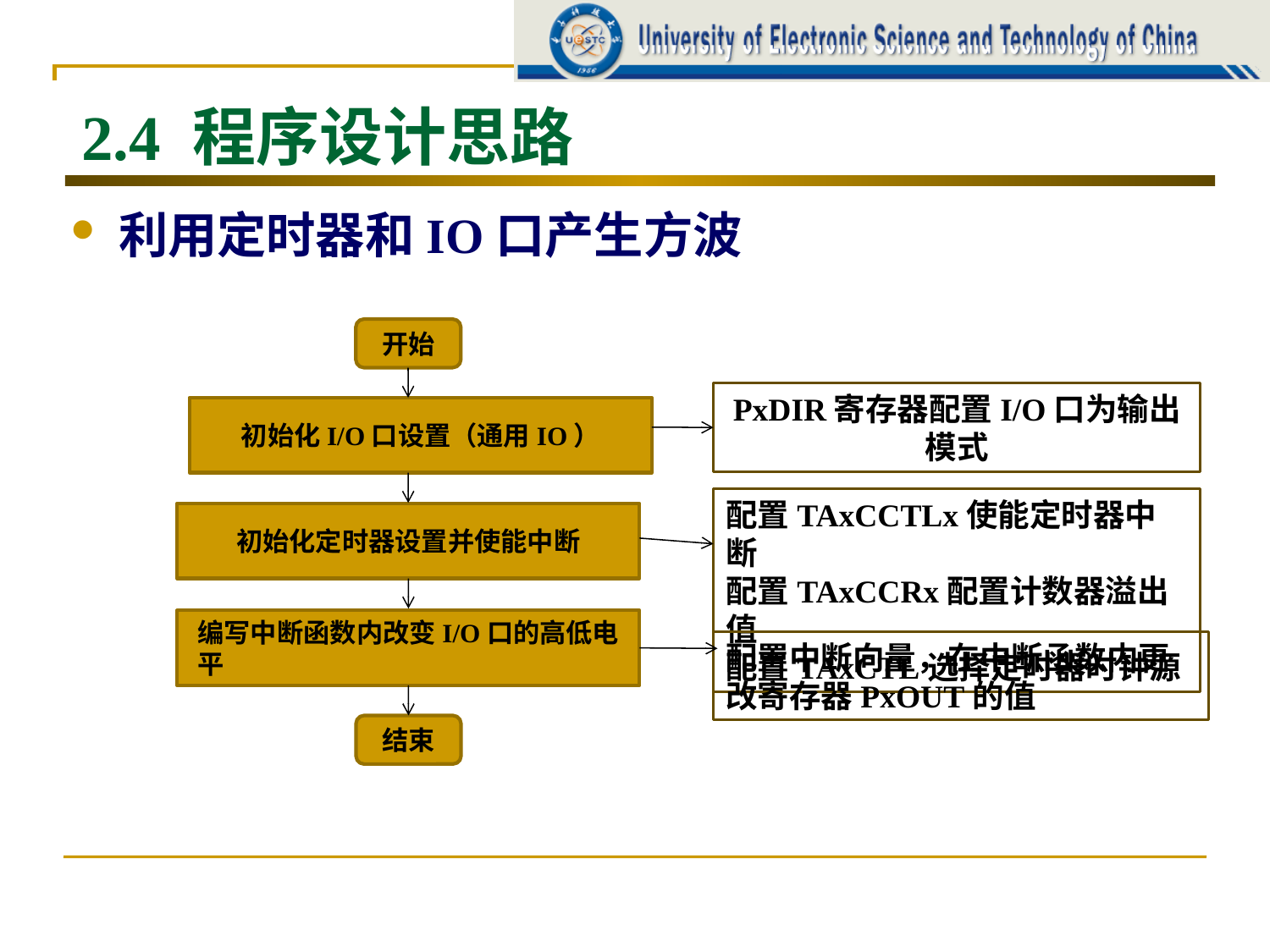

# 2.4 程序设计思路
利用定时器和IO口产生方波
开始
PxDIR寄存器配置I/O口为输出模式
初始化I/O口设置（通用IO）
配置TAxCCTLx使能定时器中断
配置TAxCCRx配置计数器溢出值
配置TAxCTL选择定时器时钟源
初始化定时器设置并使能中断
编写中断函数内改变I/O口的高低电平
配置中断向量，在中断函数内更改寄存器PxOUT的值
结束